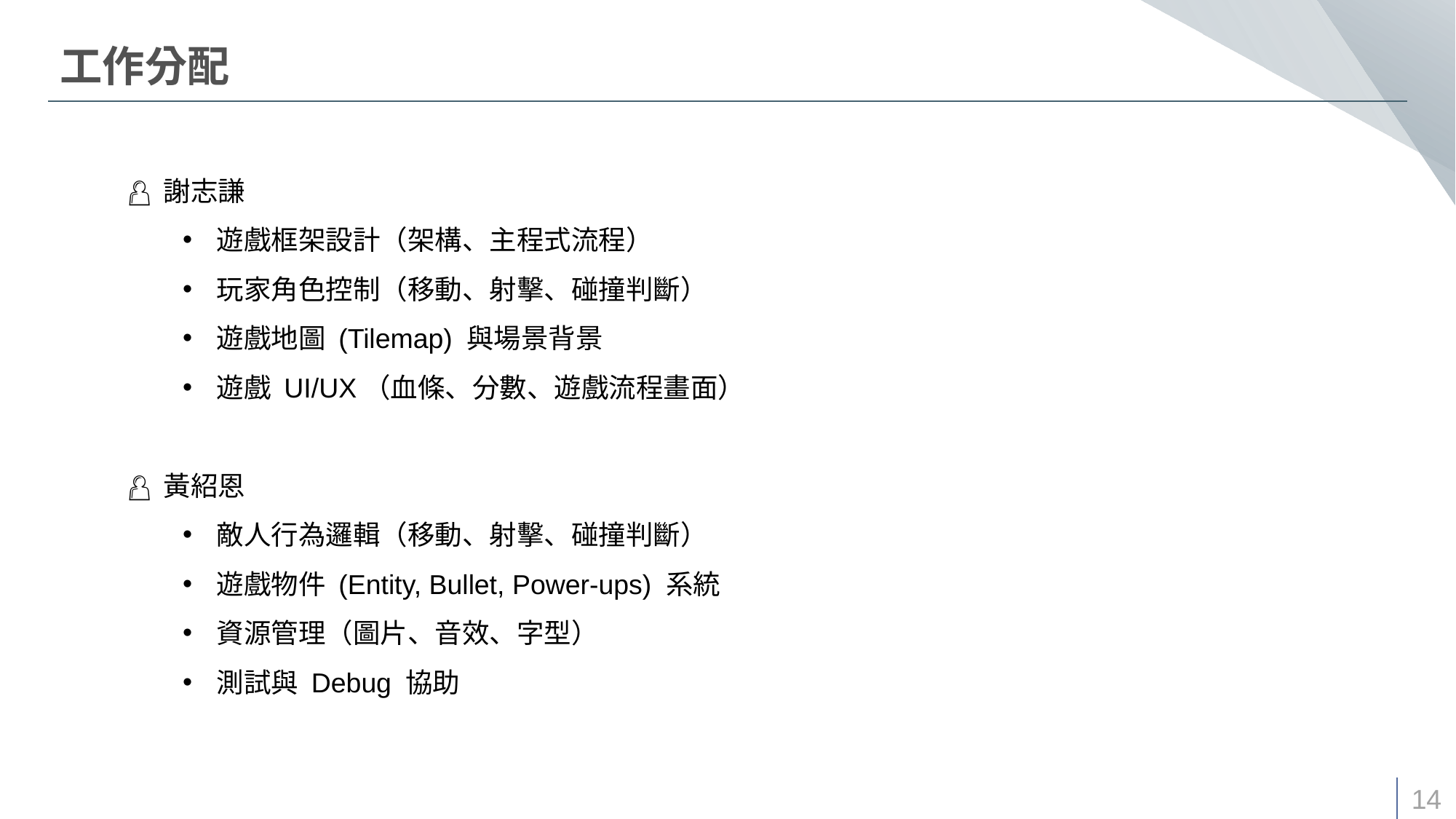

工作分配
👤 謝志謙
遊戲框架設計（架構、主程式流程）
玩家角色控制（移動、射擊、碰撞判斷）
遊戲地圖 (Tilemap) 與場景背景
遊戲 UI/UX（血條、分數、遊戲流程畫面）

👤 黃紹恩
敵人行為邏輯（移動、射擊、碰撞判斷）
遊戲物件 (Entity, Bullet, Power-ups) 系統
資源管理（圖片、音效、字型）
測試與 Debug 協助
14